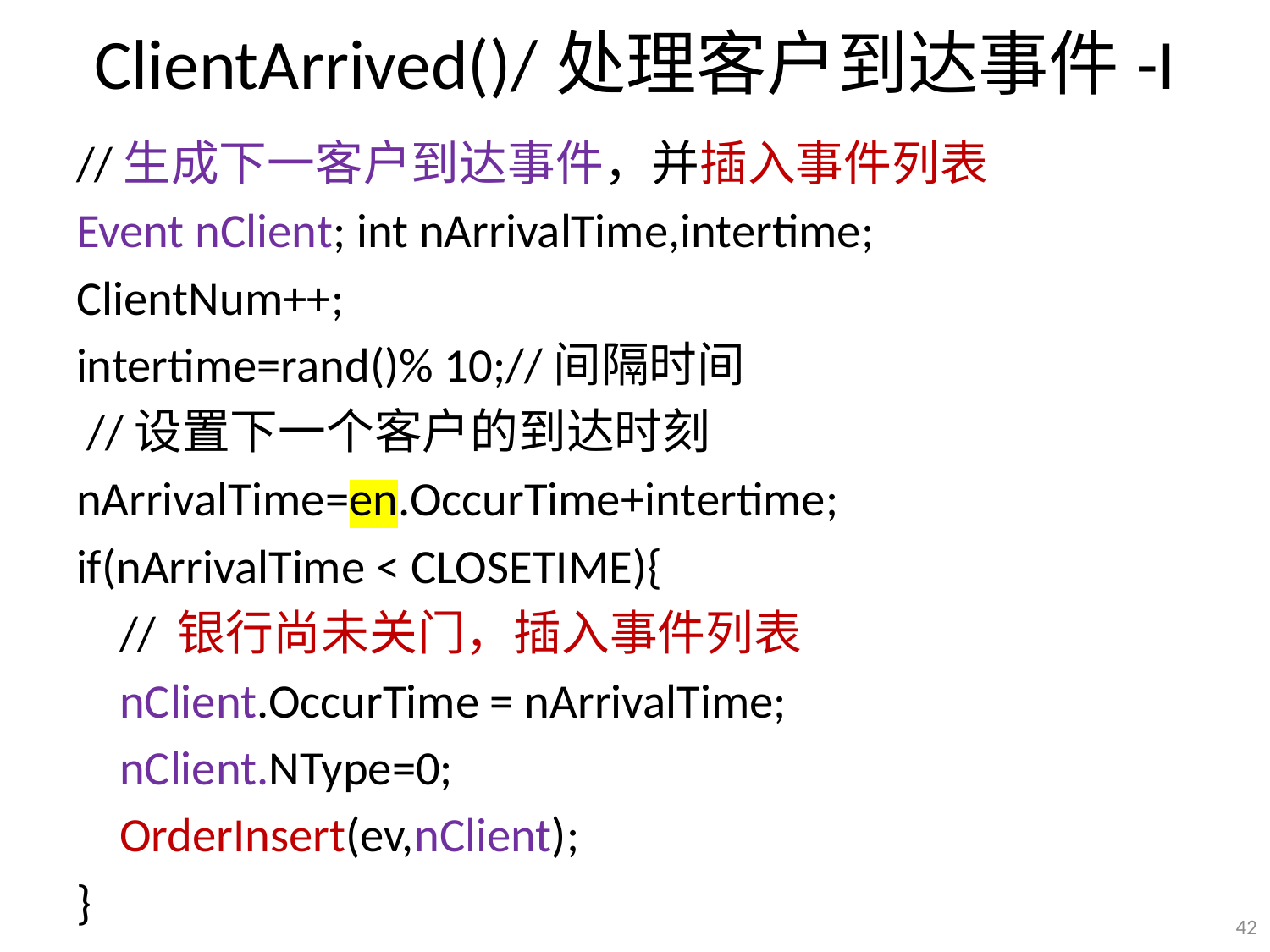

# ClientArrived()/处理客户到达事件-I
//生成下一客户到达事件，并插入事件列表
Event nClient; int nArrivalTime,intertime;
ClientNum++;
intertime=rand()% 10;//间隔时间
 //设置下一个客户的到达时刻
nArrivalTime=en.OccurTime+intertime;
if(nArrivalTime < CLOSETIME){
    // 银行尚未关门，插入事件列表
    nClient.OccurTime = nArrivalTime;
    nClient.NType=0;
    OrderInsert(ev,nClient);
}
42